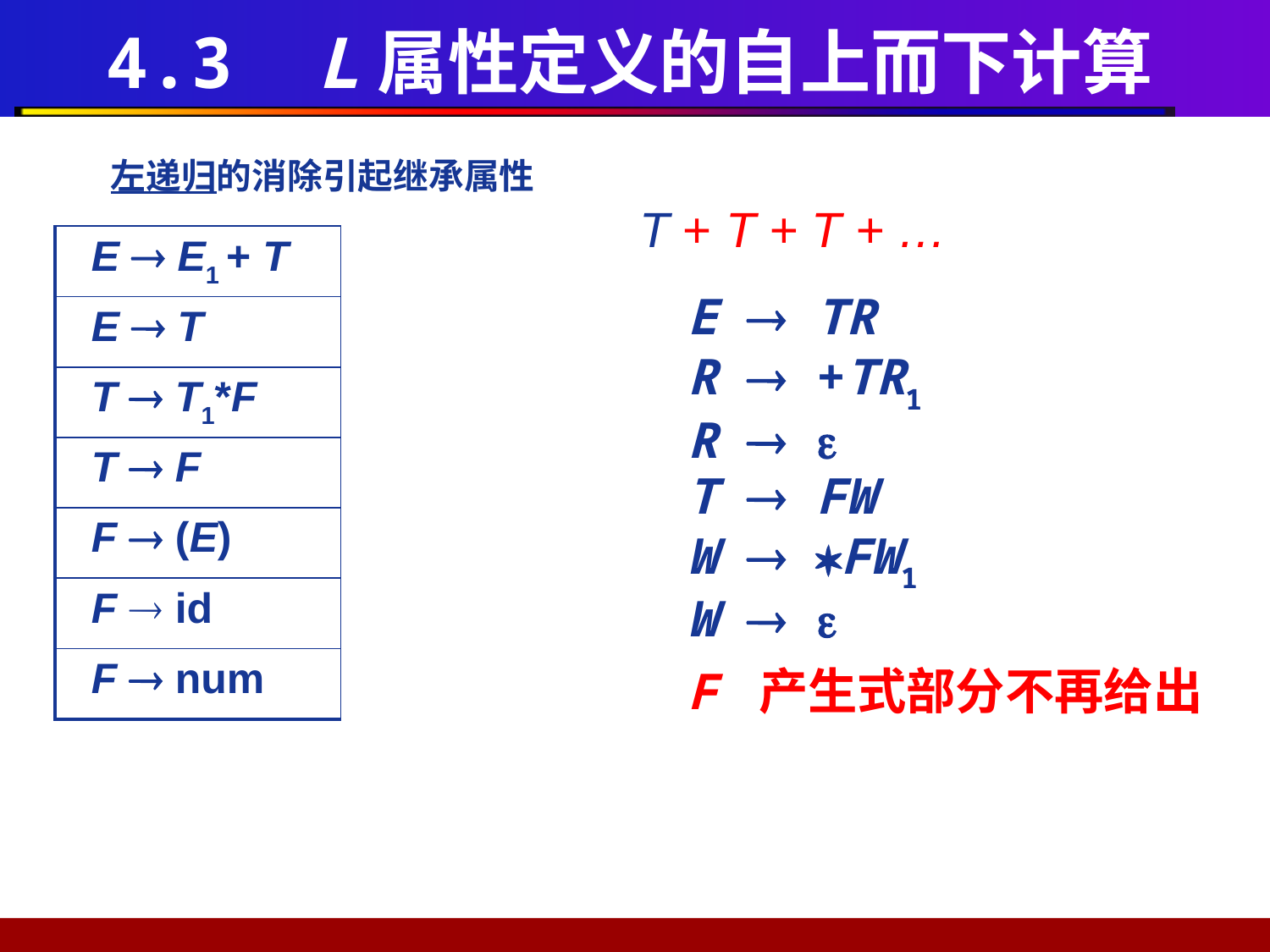

# 4.3  L属性定义的自上而下计算
左递归的消除引起继承属性
T + T + T + …
| E → E1 + T |
| --- |
| E → T |
| T → T1\*F |
| T → F |
| F → (E) |
| F → id |
| F → num |
E → TR
R → +TR1
R → ε
T → FW
W → ∗FW1
W → ε
F 产生式部分不再给出